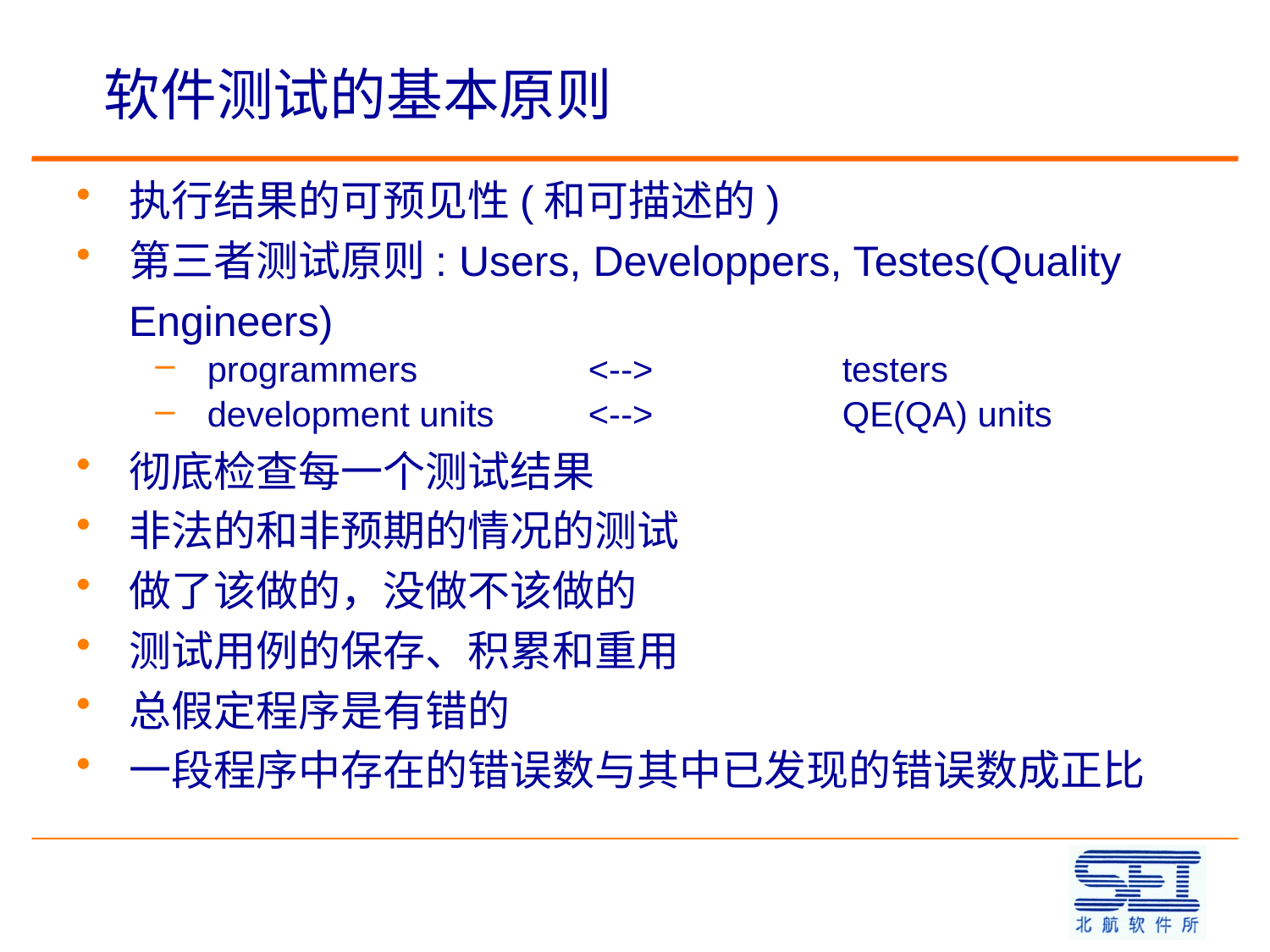

# 软件测试的基本原则
执行结果的可预见性(和可描述的)
第三者测试原则: Users, Developpers, Testes(Quality Engineers)
programmers		<-->		testers
development units	<-->		QE(QA) units
彻底检查每一个测试结果
非法的和非预期的情况的测试
做了该做的，没做不该做的
测试用例的保存、积累和重用
总假定程序是有错的
一段程序中存在的错误数与其中已发现的错误数成正比